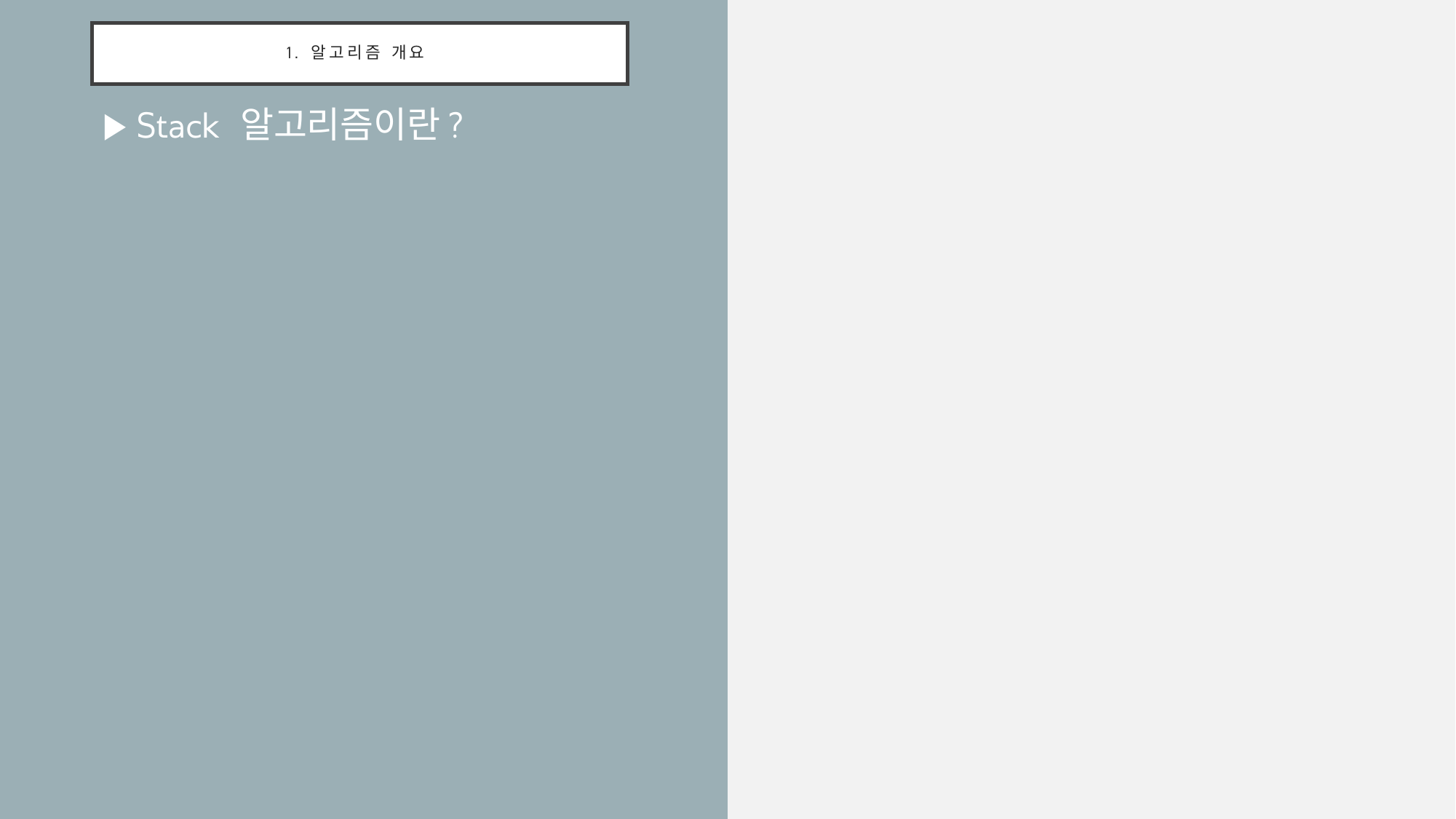

# 1. 알고리즘 개요
▶ Stack 알고리즘이란?